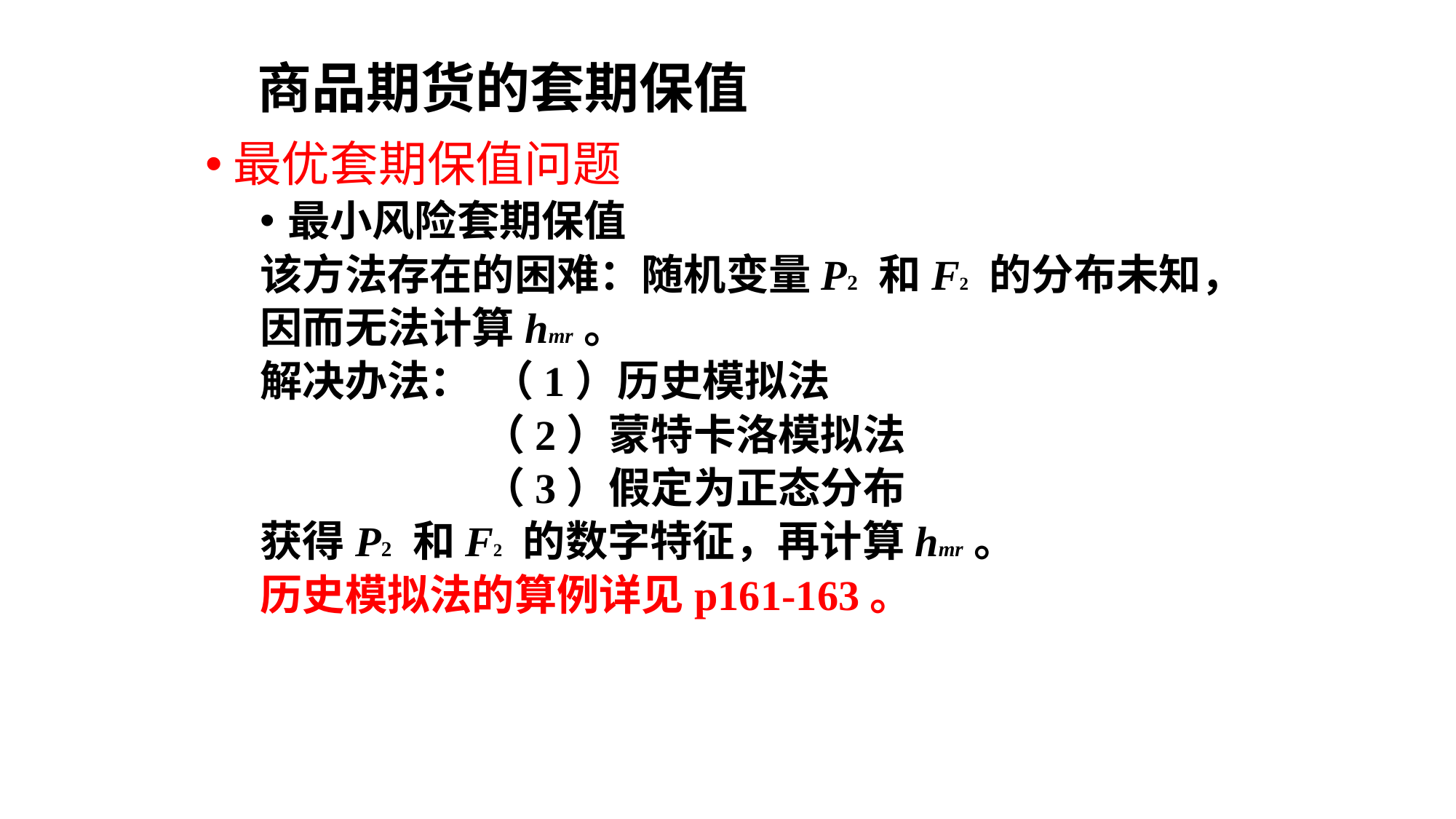

商品期货的套期保值
最优套期保值问题
最小风险套期保值
该方法存在的困难：随机变量P2 和F2 的分布未知，
因而无法计算hmr 。
解决办法：  （1）历史模拟法
                      （2）蒙特卡洛模拟法
                      （3）假定为正态分布
获得P2 和F2 的数字特征，再计算hmr 。
历史模拟法的算例详见p161-163。